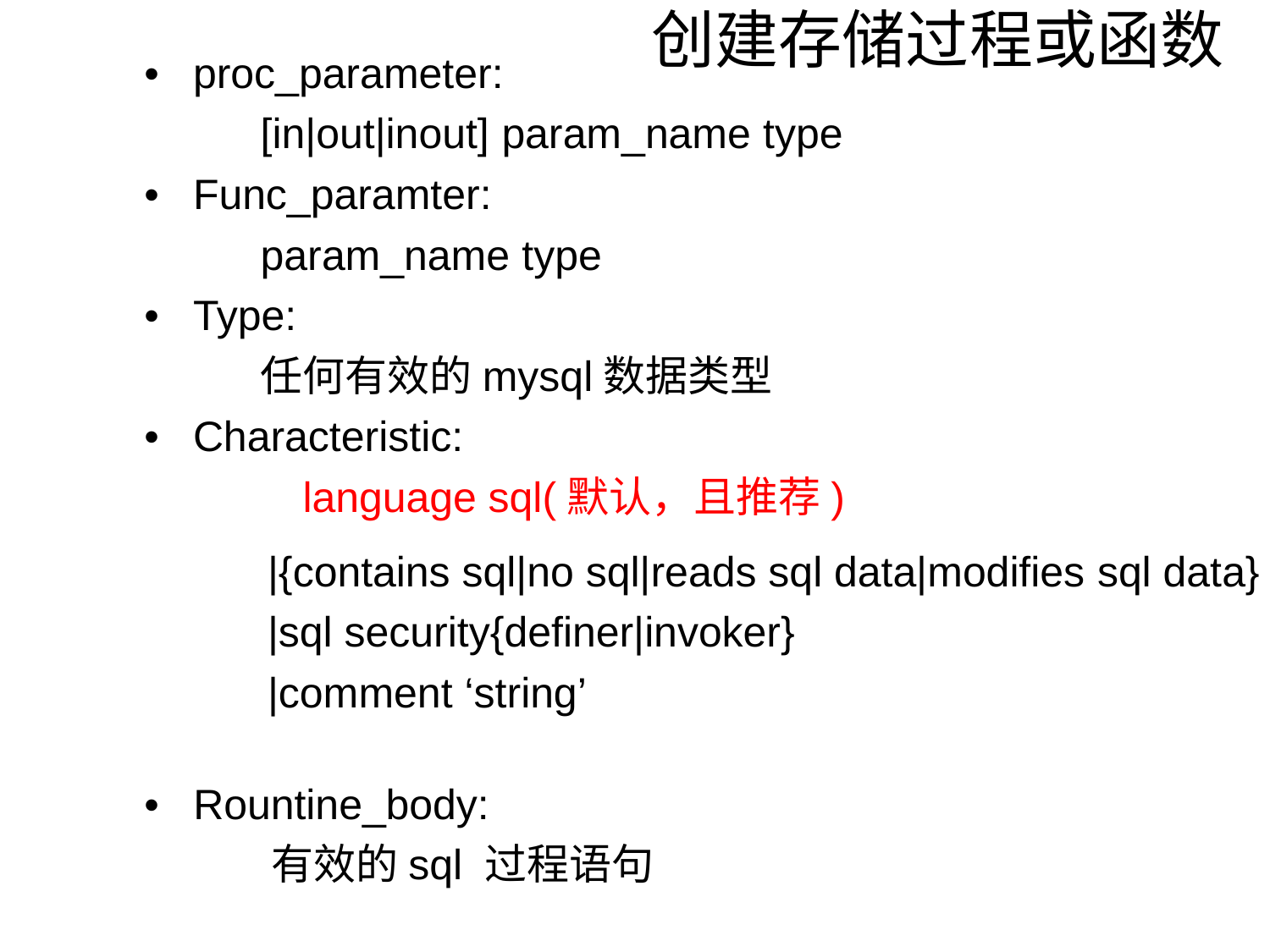

创建存储过程或函数
• proc_parameter:
[in|out|inout] param_name type
• Func_paramter:
param_name type
• Type:
任何有效的mysql数据类型
• Characteristic:
language sql(默认，且推荐)
|{contains sql|no sql|reads sql data|modifies sql data}
|sql security{definer|invoker}
|comment ‘string’
• Rountine_body:
有效的sql 过程语句